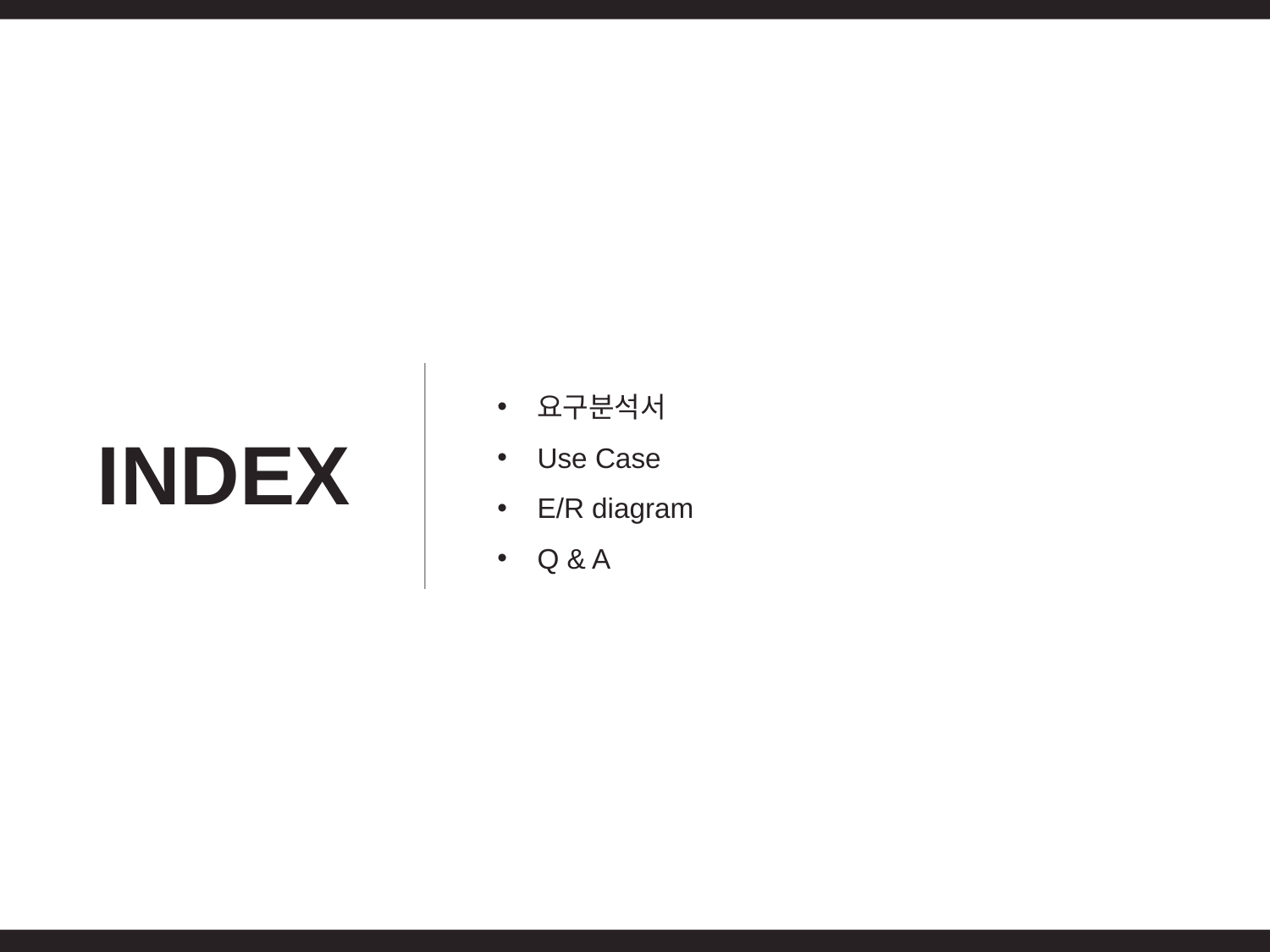

요구분석서
Use Case
E/R diagram
Q & A
INDEX